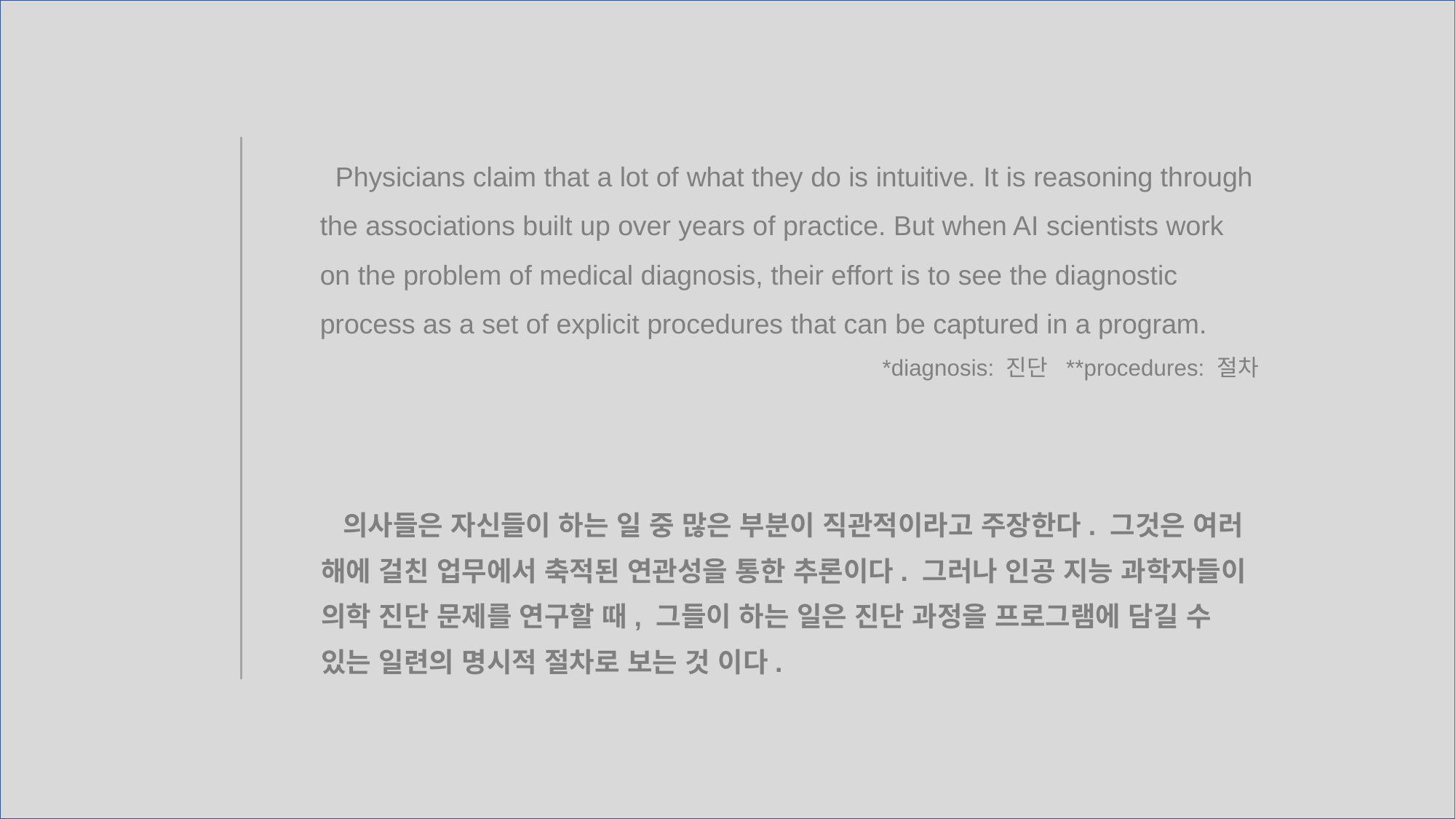

Physicians claim that a lot of what they do is intuitive. It is reasoning through the associations built up over years of practice. But when AI scientists work on the problem of medical diagnosis, their effort is to see the diagnostic process as a set of explicit procedures that can be captured in a program.
*diagnosis: 진단  **procedures: 절차
  의사들은 자신들이 하는 일 중 많은 부분이 직관적이라고 주장한다. 그것은 여러 해에 걸친 업무에서 축적된 연관성을 통한 추론이다. 그러나 인공 지능 과학자들이 의학 진단 문제를 연구할 때, 그들이 하는 일은 진단 과정을 프로그램에 담길 수 있는 일련의 명시적 절차로 보는 것 이다.